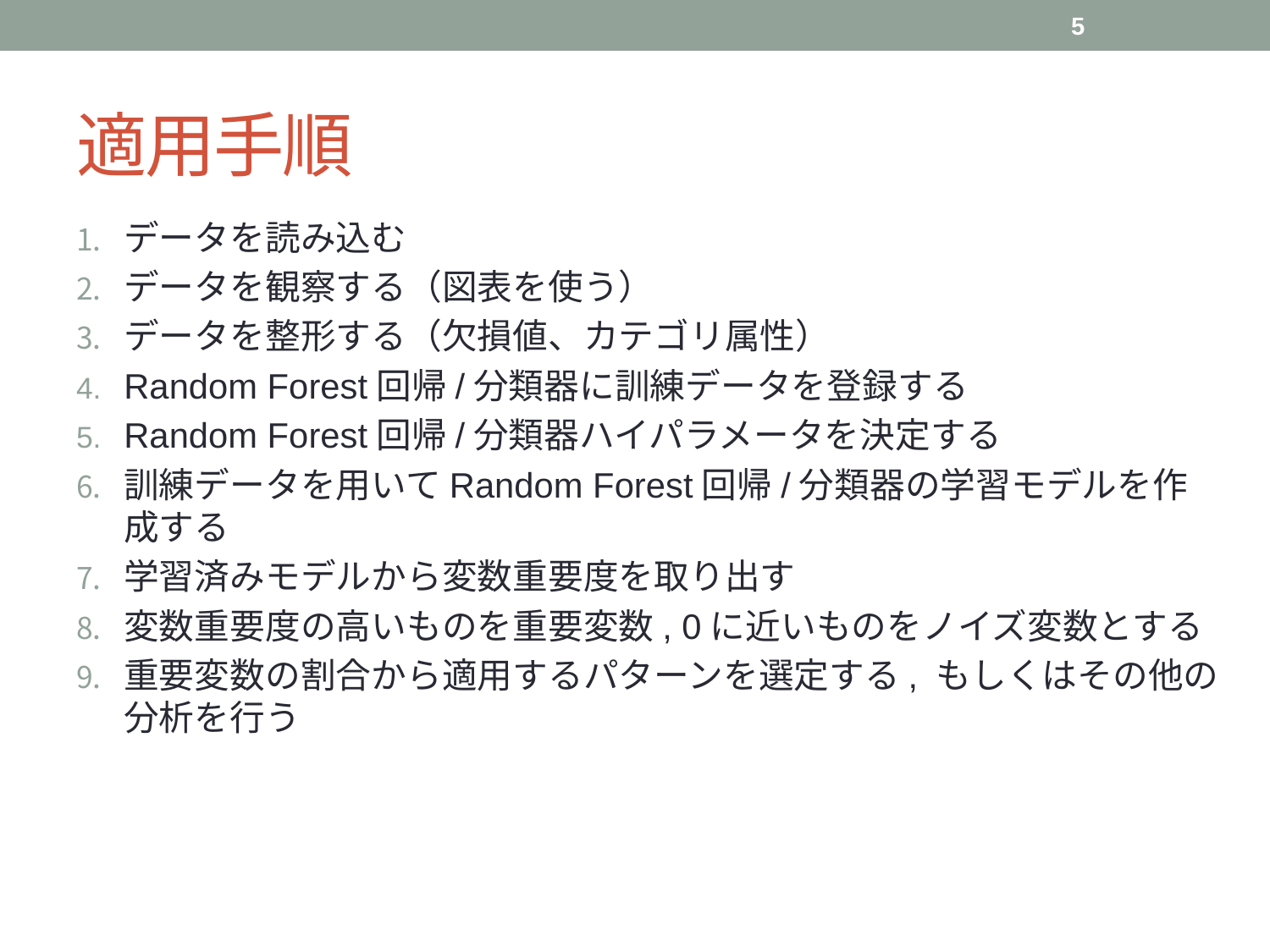

5
# 適用手順
データを読み込む
データを観察する（図表を使う）
データを整形する（欠損値、カテゴリ属性）
Random Forest回帰/分類器に訓練データを登録する
Random Forest回帰/分類器ハイパラメータを決定する
訓練データを用いてRandom Forest回帰/分類器の学習モデルを作成する
学習済みモデルから変数重要度を取り出す
変数重要度の高いものを重要変数, 0に近いものをノイズ変数とする
重要変数の割合から適用するパターンを選定する, もしくはその他の分析を行う